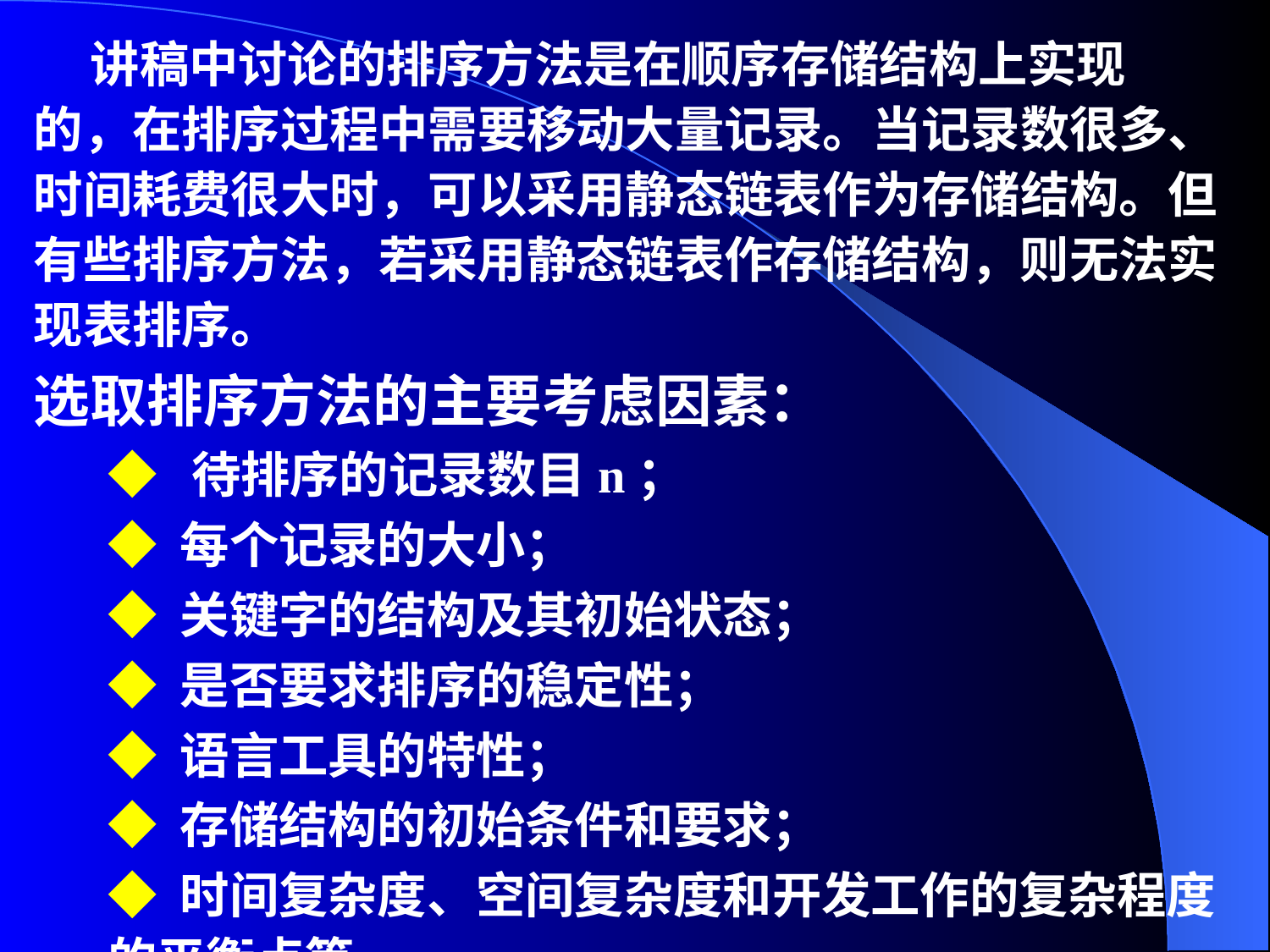

讲稿中讨论的排序方法是在顺序存储结构上实现的，在排序过程中需要移动大量记录。当记录数很多、时间耗费很大时，可以采用静态链表作为存储结构。但有些排序方法，若采用静态链表作存储结构，则无法实现表排序。
选取排序方法的主要考虑因素：
◆  待排序的记录数目n；
◆ 每个记录的大小；
◆ 关键字的结构及其初始状态；
◆ 是否要求排序的稳定性；
◆ 语言工具的特性；
◆ 存储结构的初始条件和要求；
◆ 时间复杂度、空间复杂度和开发工作的复杂程度的平衡点等。